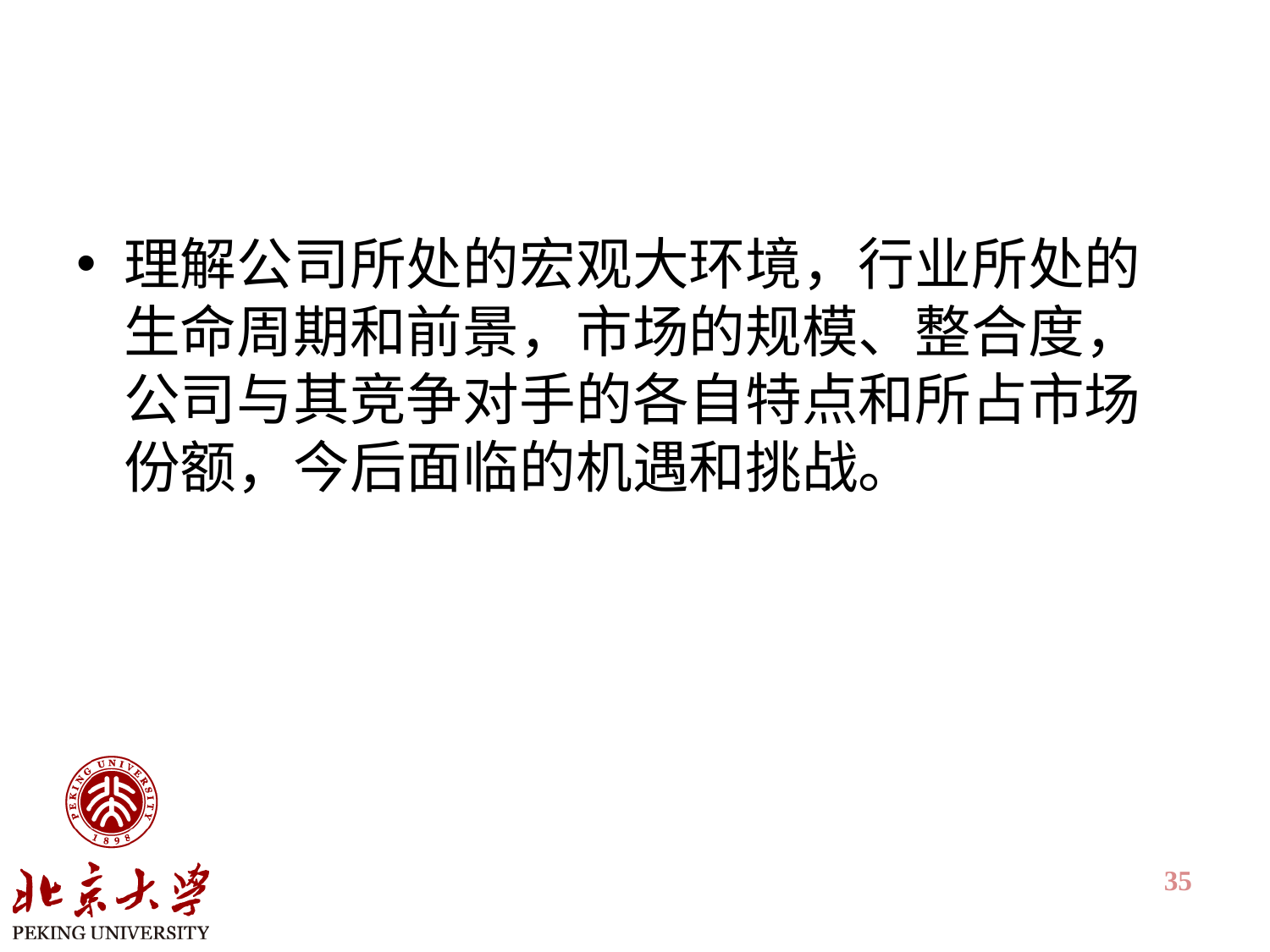

理解公司所处的宏观大环境，行业所处的生命周期和前景，市场的规模、整合度，公司与其竞争对手的各自特点和所占市场份额，今后面临的机遇和挑战。
35